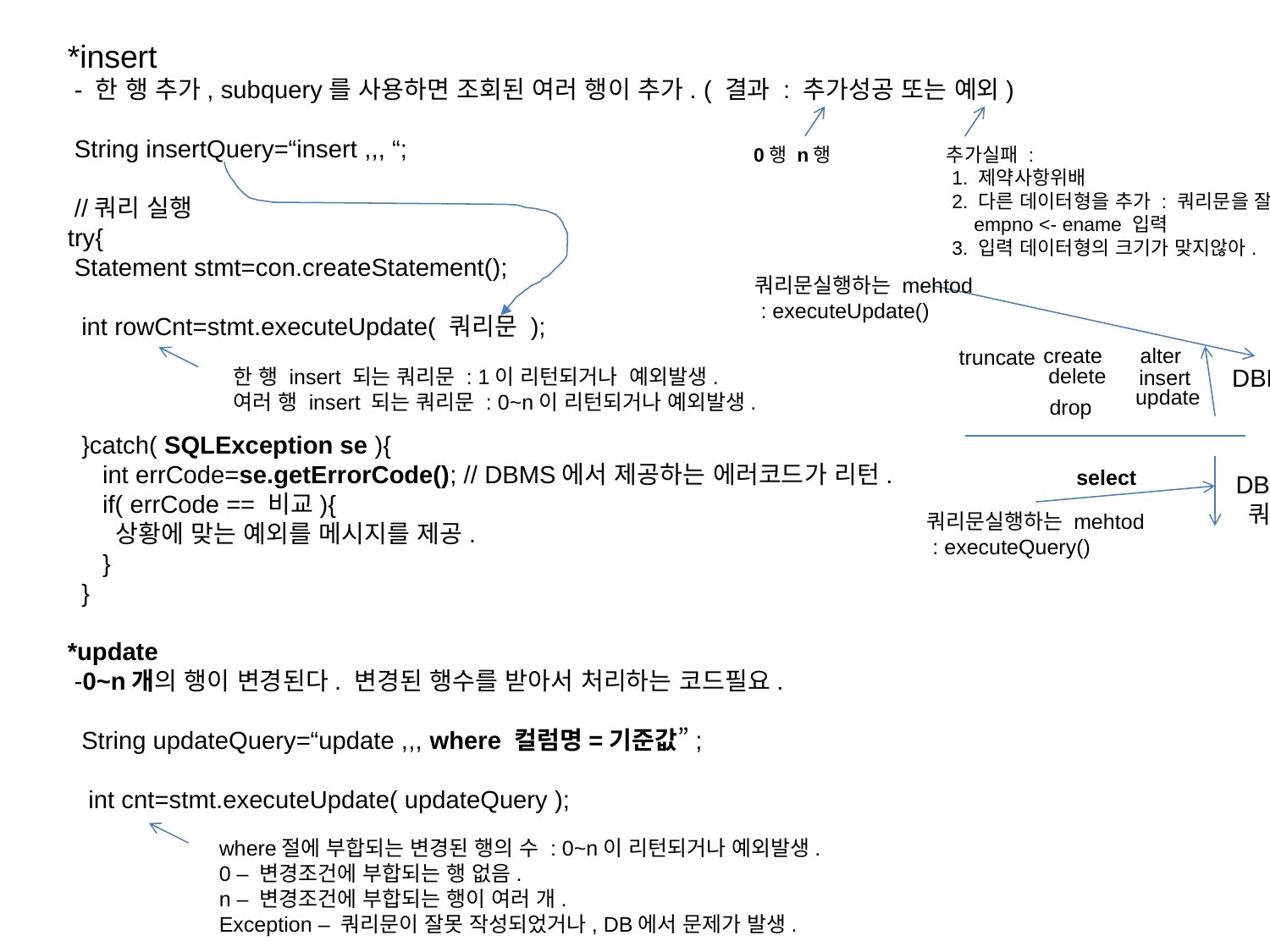

*insert
 - 한 행 추가, subquery를 사용하면 조회된 여러 행이 추가. ( 결과 : 추가성공 또는 예외)

 String insertQuery=“insert ,,, “;

 //쿼리 실행
try{
 Statement stmt=con.createStatement();

  int rowCnt=stmt.executeUpdate( 쿼리문 );

  }catch( SQLException se ){
     int errCode=se.getErrorCode(); // DBMS에서 제공하는 에러코드가 리턴.
     if( errCode == 비교){
      상황에 맞는 예외를 메시지를 제공.
     }
  }

*update
 -0~n개의 행이 변경된다. 변경된 행수를 받아서 처리하는 코드필요.

  String updateQuery=“update ,,, where 컬럼명=기준값”;

   int cnt=stmt.executeUpdate( updateQuery );

0행 n행
추가실패 :
 1. 제약사항위배
 2. 다른 데이터형을 추가 : 쿼리문을 잘못 만든것.
     empno <- ename 입력
 3. 입력 데이터형의 크기가 맞지않아.

쿼리문실행하는 mehtod
 : executeUpdate()
create
alter
truncate
delete
DBMS 변경 하는 쿼리문
한 행 insert 되는 쿼리문 : 1이 리턴되거나  예외발생.
여러 행 insert 되는 쿼리문 : 0~n이 리턴되거나 예외발생.
insert
update
drop
select
DBMS 변경 하지않는
 쿼리문
쿼리문실행하는 mehtod
 : executeQuery()
where절에 부합되는 변경된 행의 수 : 0~n이 리턴되거나 예외발생.
0 – 변경조건에 부합되는 행 없음.
n – 변경조건에 부합되는 행이 여러 개.
Exception – 쿼리문이 잘못 작성되었거나, DB에서 문제가 발생.